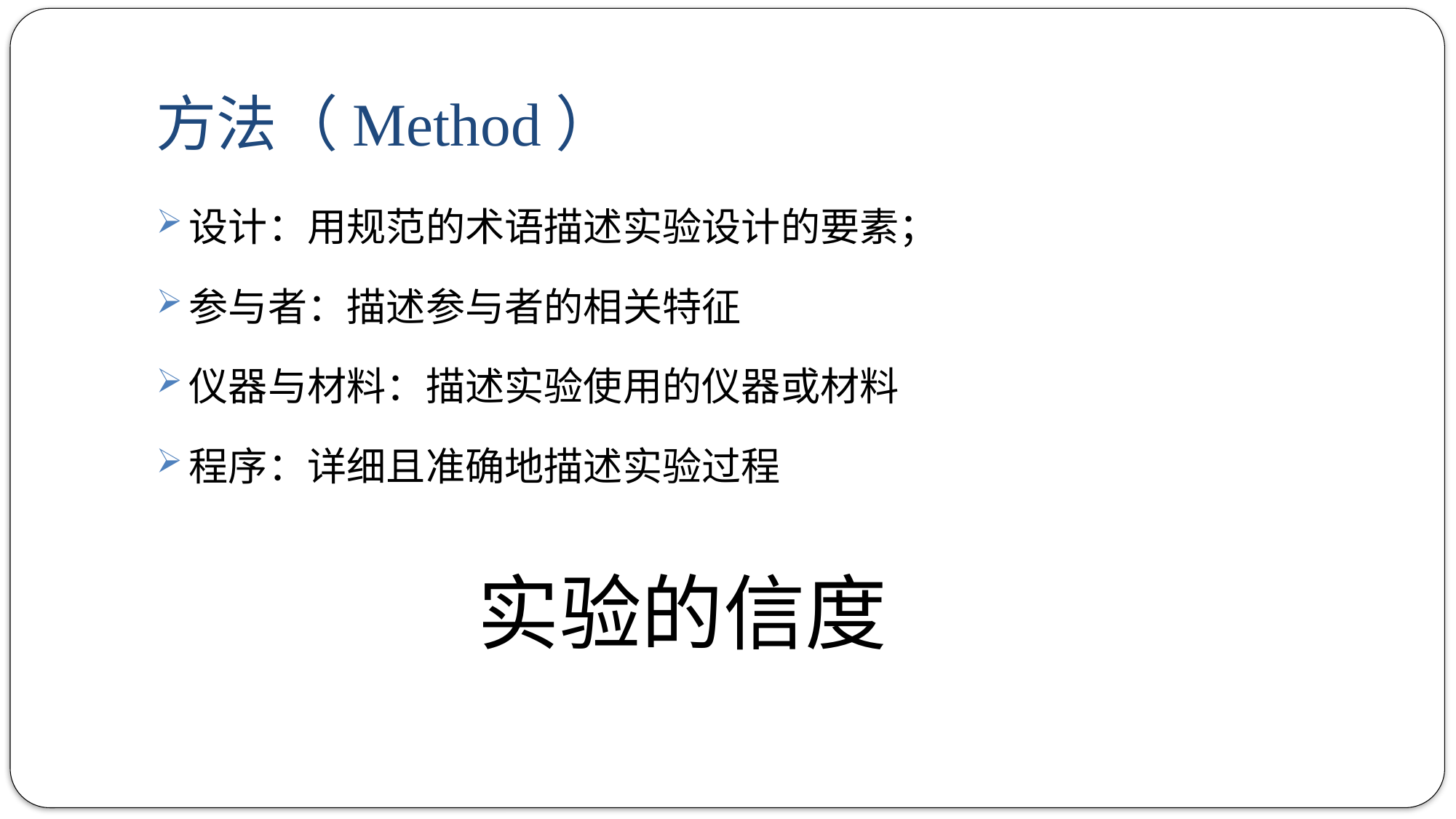

# 方法（Method）
设计：用规范的术语描述实验设计的要素；
参与者：描述参与者的相关特征
仪器与材料：描述实验使用的仪器或材料
程序：详细且准确地描述实验过程
实验的信度